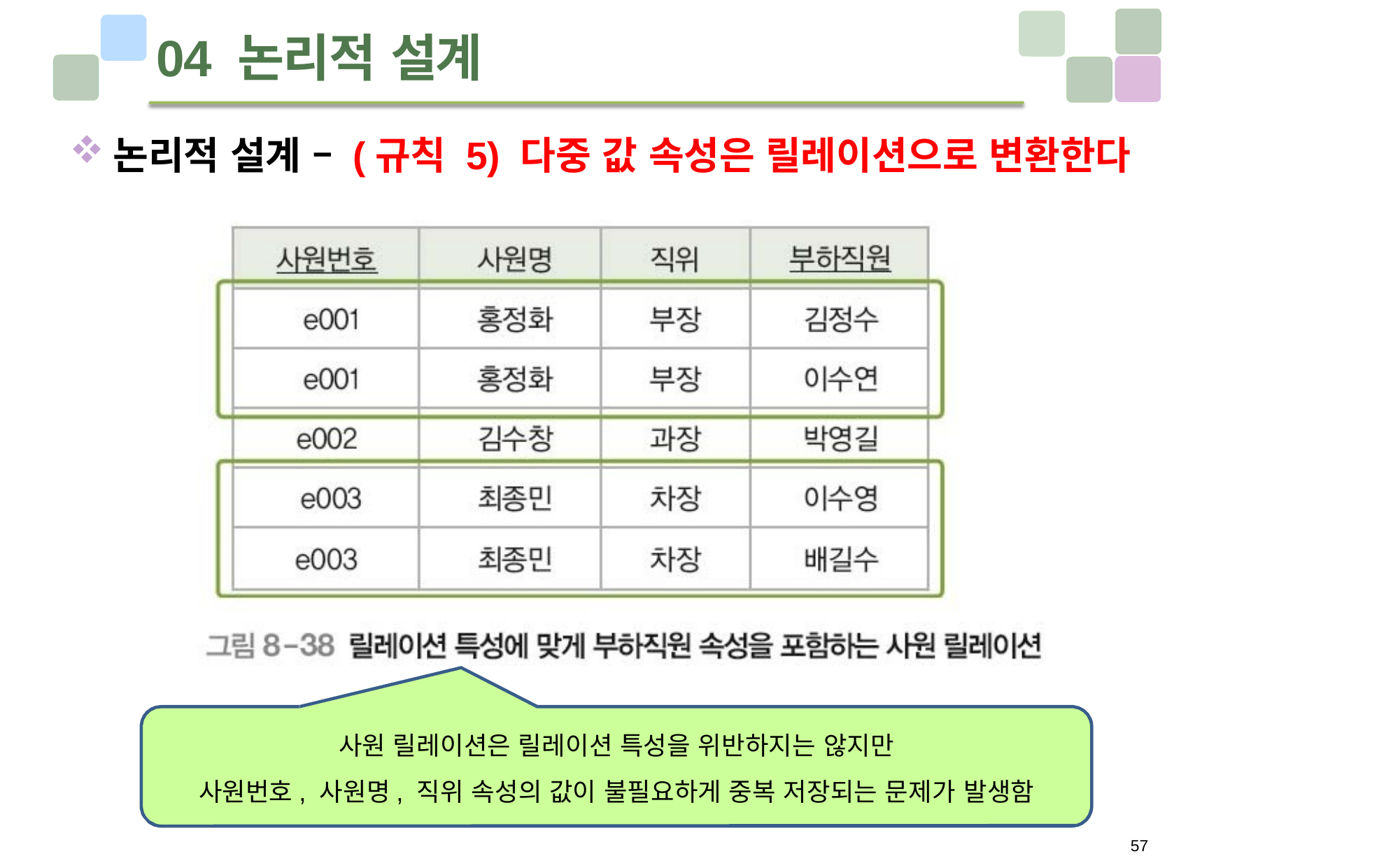

# 04 논리적 설계
논리적 설계 – (규칙 5) 다중 값 속성은 릴레이션으로 변환한다

사원 릴레이션은 릴레이션 특성을 위반하지는 않지만
사원번호, 사원명, 직위 속성의 값이 불필요하게 중복 저장되는 문제가 발생함
57